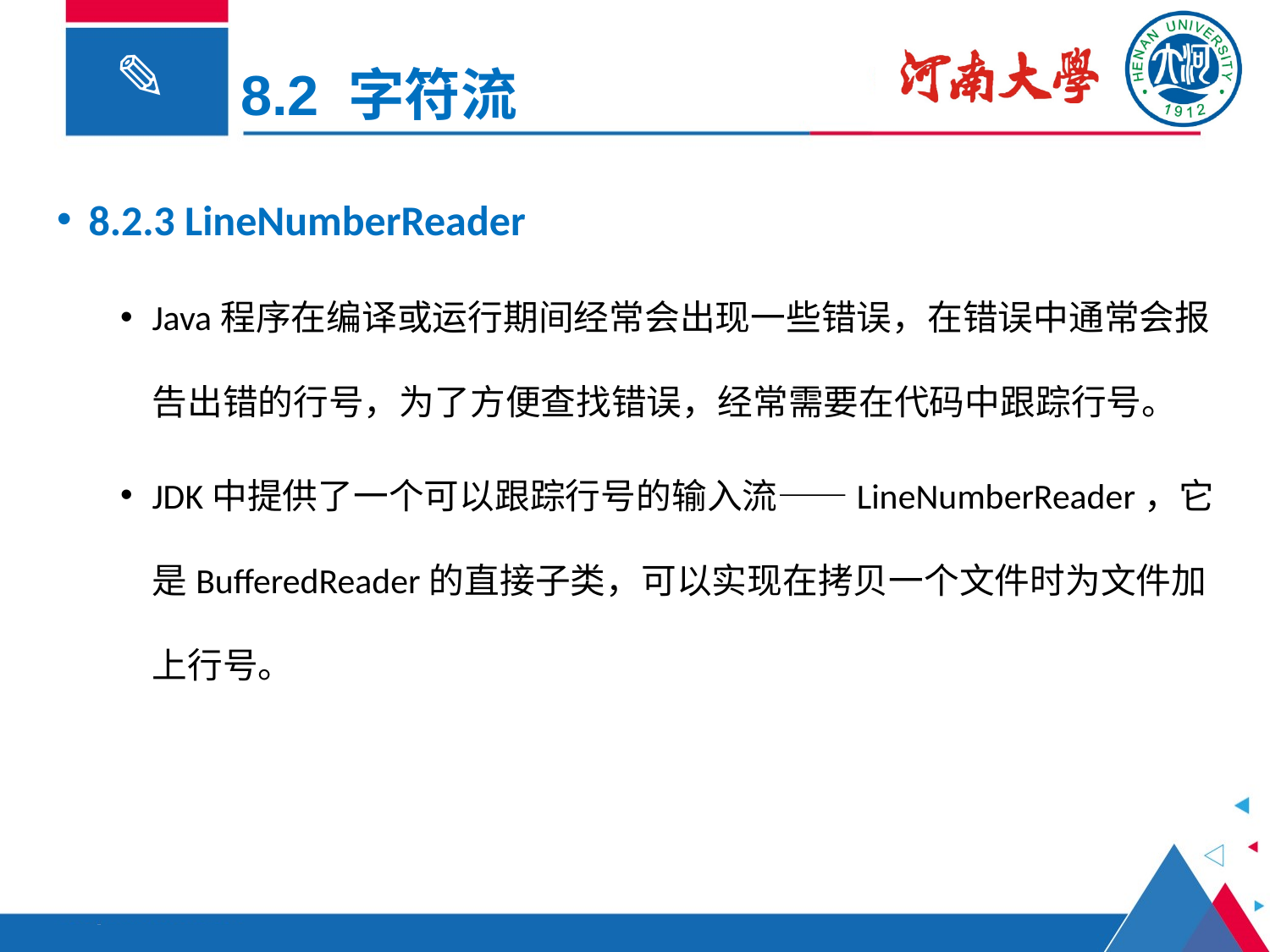

8.2 字符流
8.2.3 LineNumberReader
Java程序在编译或运行期间经常会出现一些错误，在错误中通常会报告出错的行号，为了方便查找错误，经常需要在代码中跟踪行号。
JDK中提供了一个可以跟踪行号的输入流——LineNumberReader，它是BufferedReader的直接子类，可以实现在拷贝一个文件时为文件加上行号。